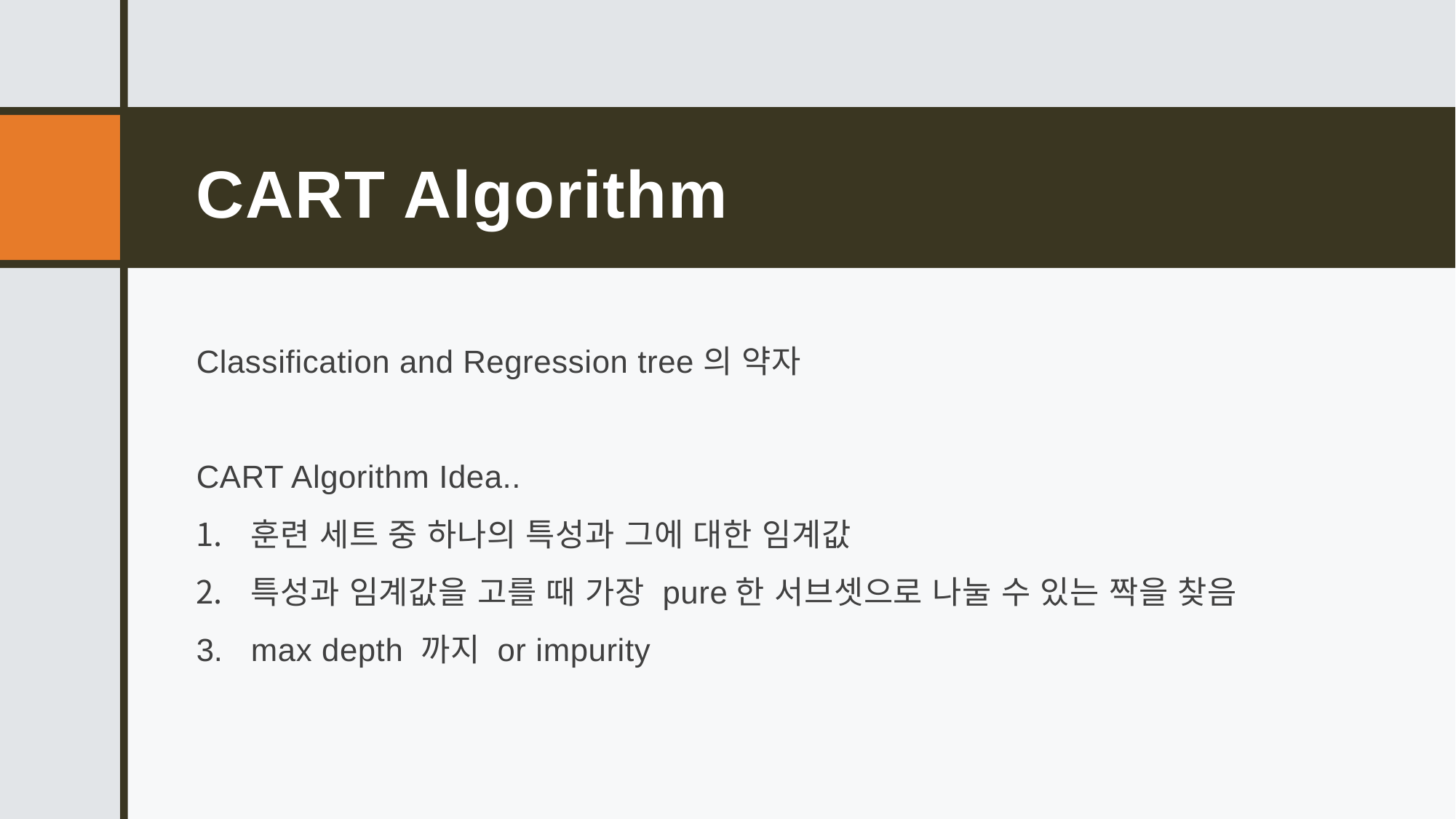

# CART Algorithm

Classification and Regression tree의 약자

CART Algorithm Idea..
훈련 세트 중 하나의 특성과 그에 대한 임계값
특성과 임계값을 고를 때 가장 pure한 서브셋으로 나눌 수 있는 짝을 찾음
max depth 까지 or impurity